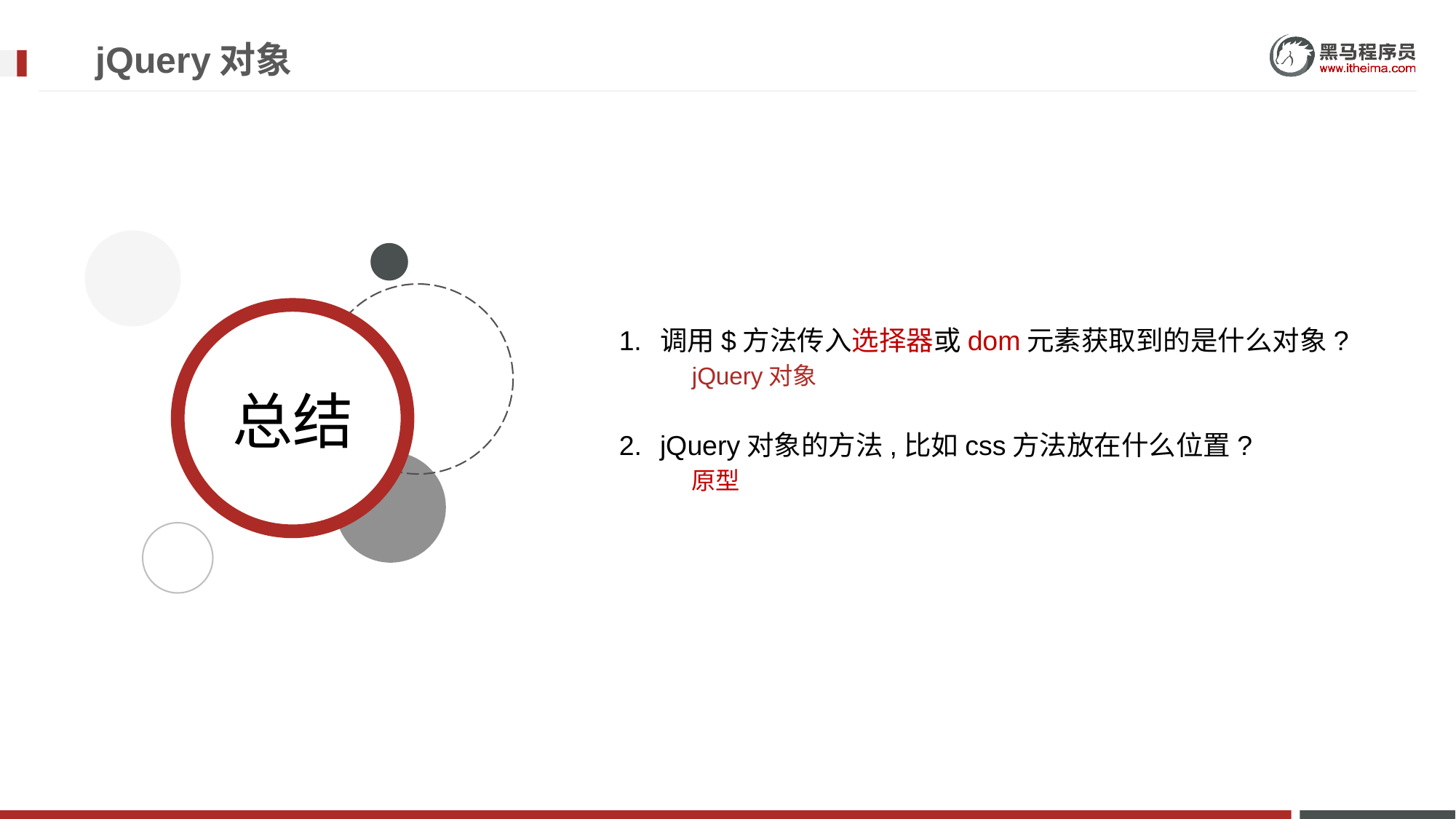

# jQuery对象
调用$方法传入选择器或dom元素获取到的是什么对象?
jQuery对象
jQuery对象的方法,比如css方法放在什么位置?
原型